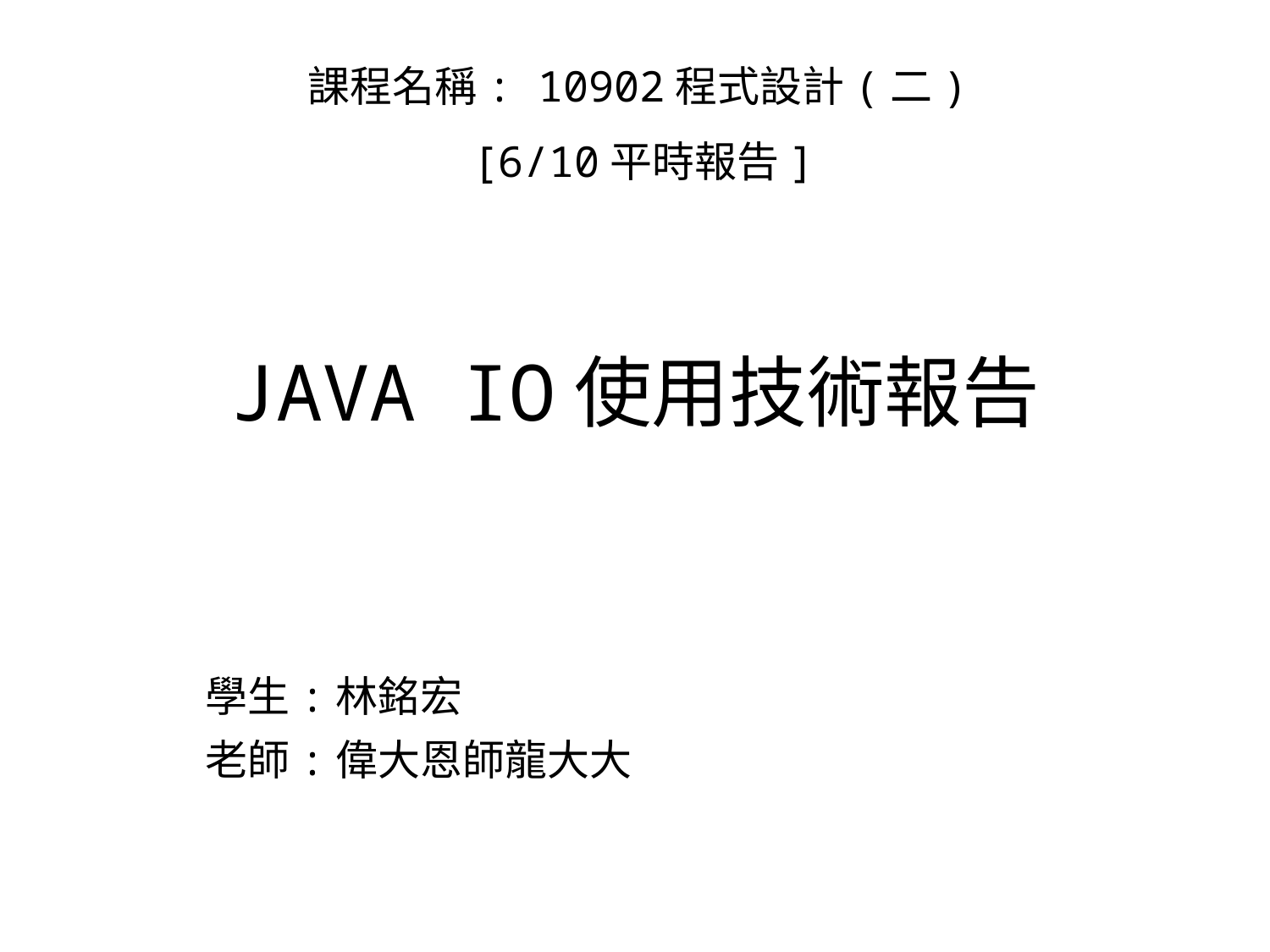

課程名稱: 10902程式設計(二)
[6/10平時報告]
# JAVA IO使用技術報告
學生:林銘宏
老師:偉大恩師龍大大